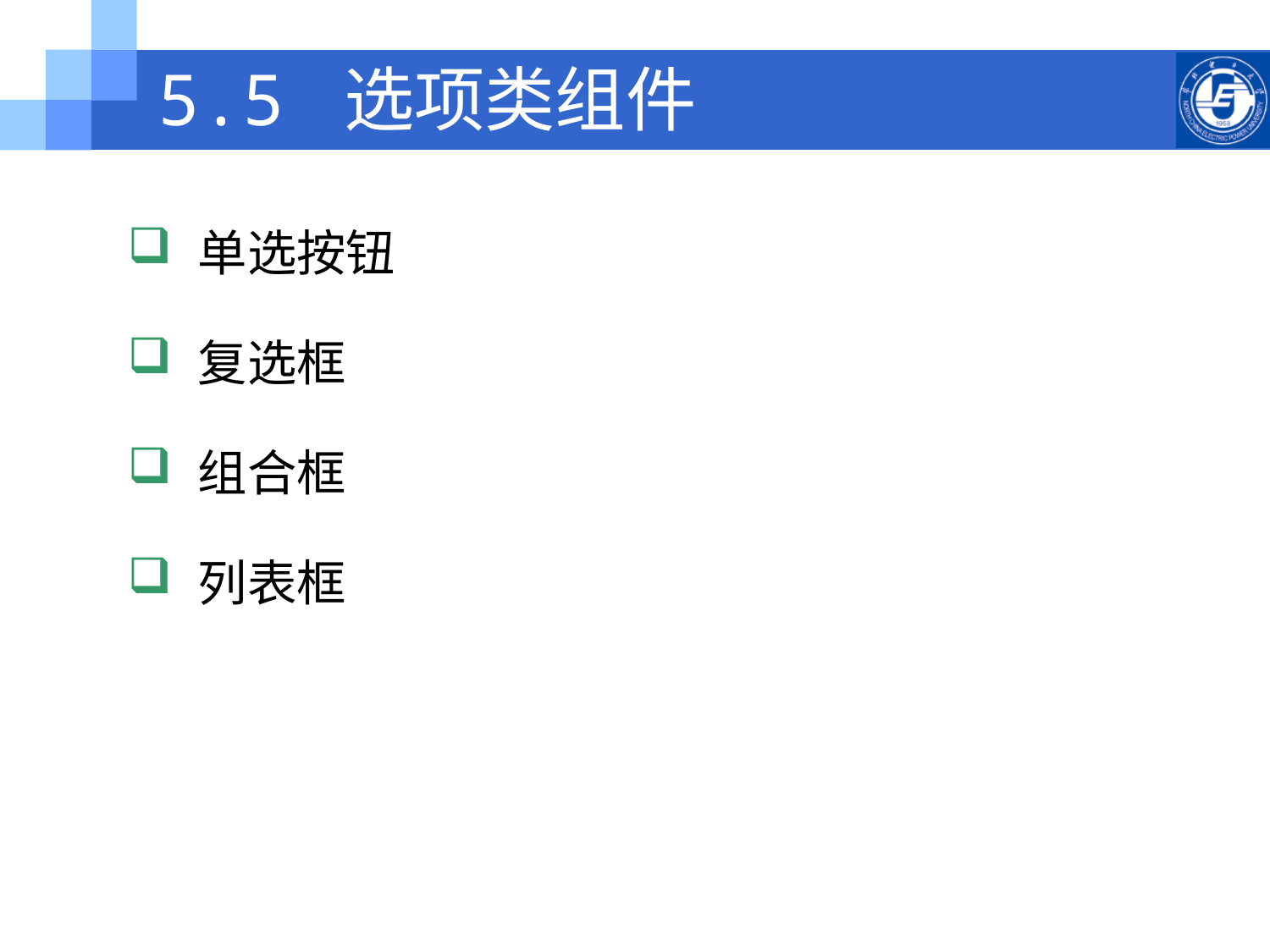

# 5.5 选项类组件
 单选按钮
 复选框
 组合框
 列表框